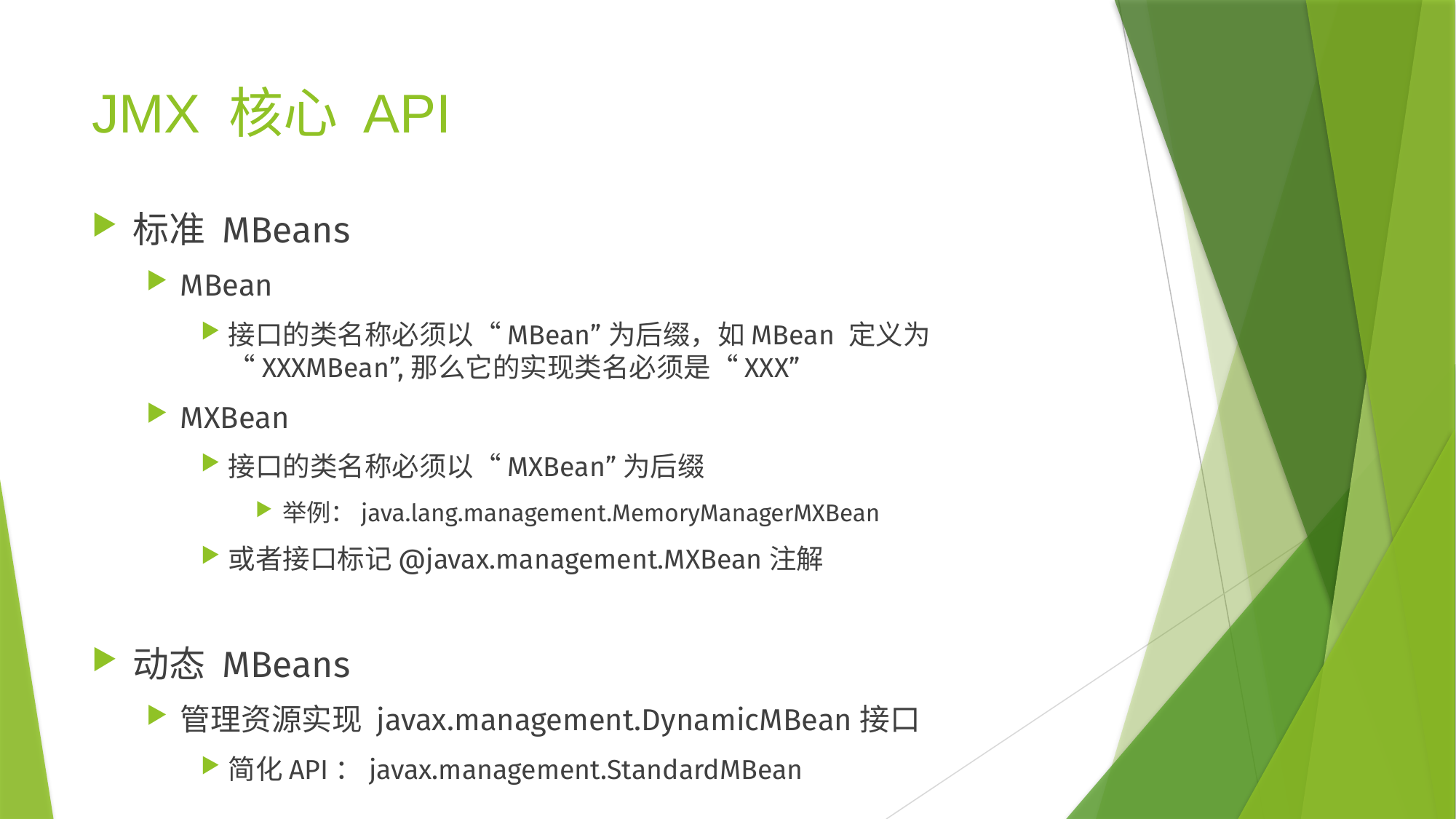

# JMX 核心 API
标准 MBeans
MBean
接口的类名称必须以“MBean”为后缀，如MBean 定义为 “XXXMBean”,那么它的实现类名必须是“XXX”
MXBean
接口的类名称必须以“MXBean”为后缀
举例：java.lang.management.MemoryManagerMXBean
或者接口标记@javax.management.MXBean注解

动态 MBeans
管理资源实现 javax.management.DynamicMBean接口
简化API：javax.management.StandardMBean